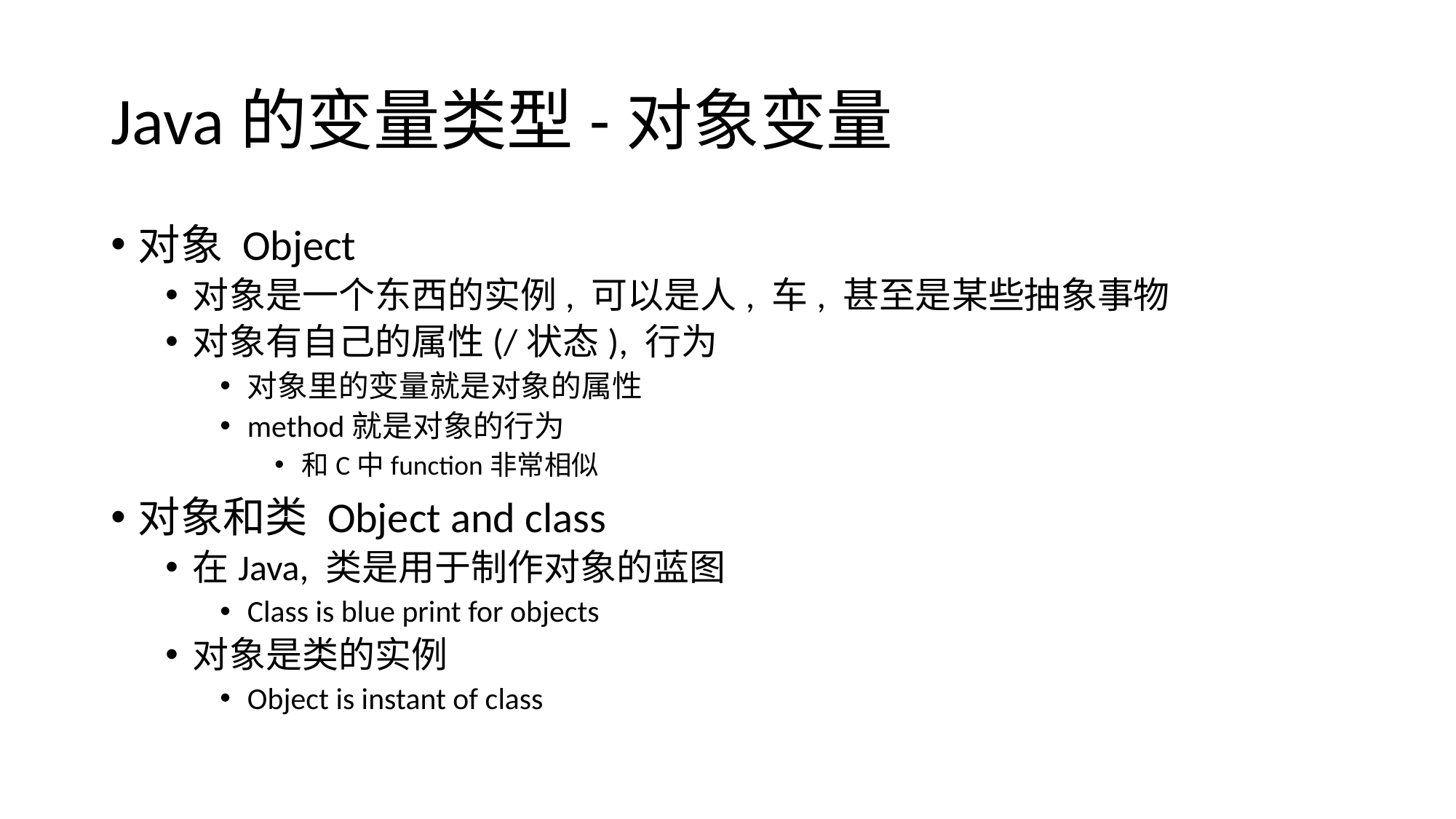

# Java的变量类型-对象变量
对象 Object
对象是一个东西的实例, 可以是人, 车, 甚至是某些抽象事物
对象有自己的属性(/状态), 行为
对象里的变量就是对象的属性
method就是对象的行为
和C中function非常相似
对象和类 Object and class
在Java, 类是用于制作对象的蓝图
Class is blue print for objects
对象是类的实例
Object is instant of class